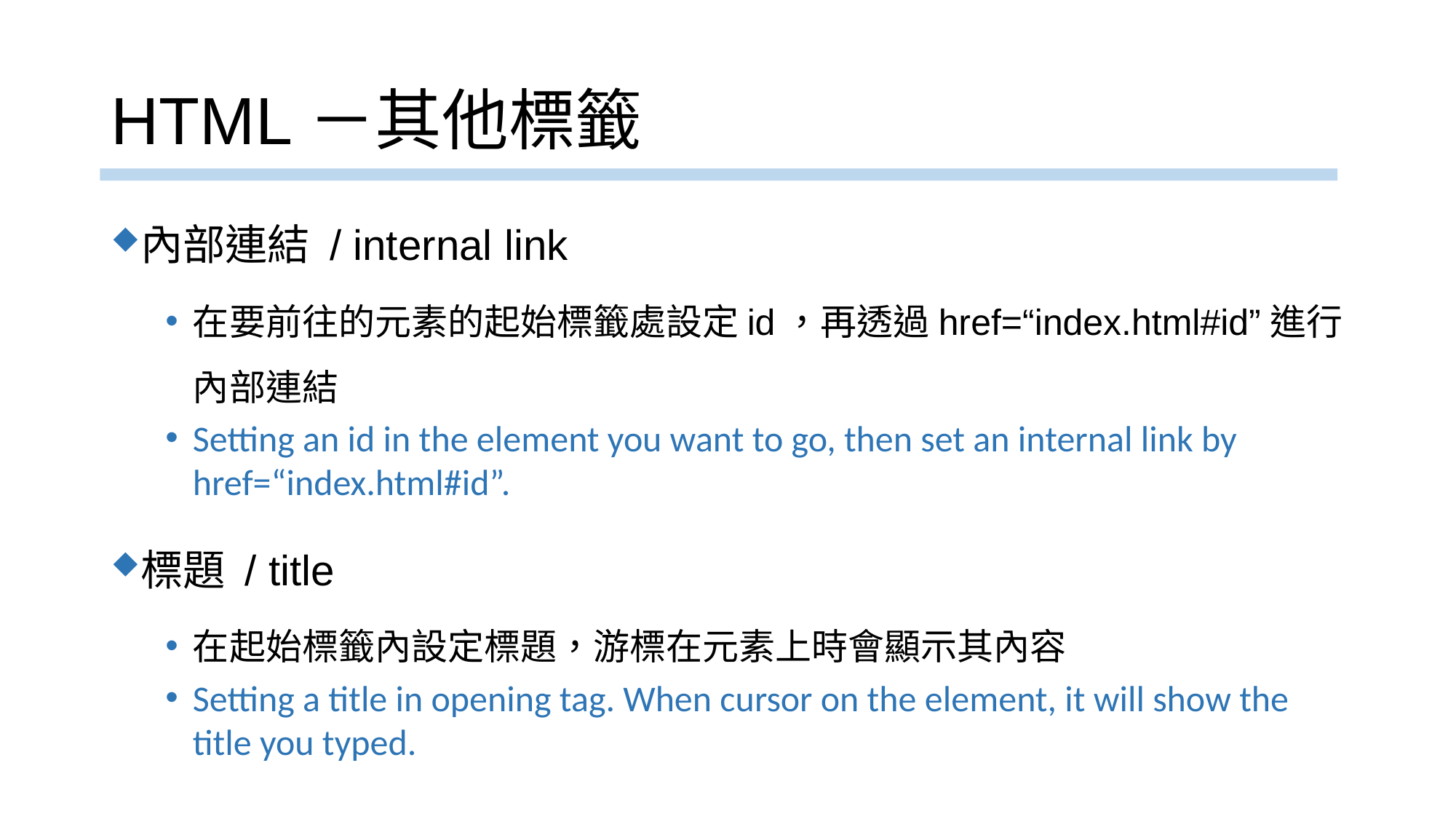

# HTML－其他標籤

內部連結 / internal link
在要前往的元素的起始標籤處設定id，再透過href=“index.html#id”進行內部連結
Setting an id in the element you want to go, then set an internal link by href=“index.html#id”.
標題 / title
在起始標籤內設定標題，游標在元素上時會顯示其內容
Setting a title in opening tag. When cursor on the element, it will show the title you typed.